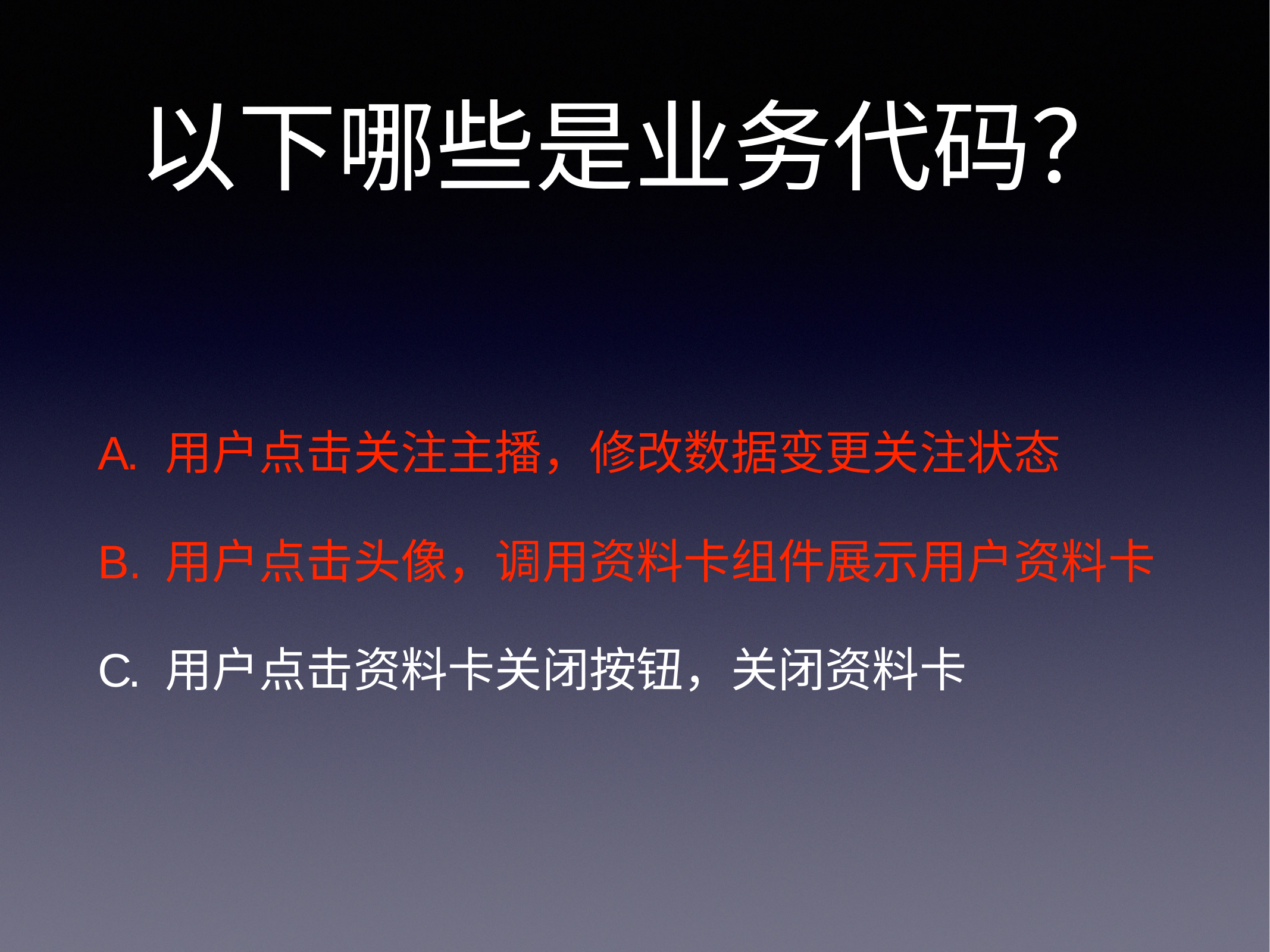

# 以下哪些是业务代码？
用户点击关注主播，修改数据变更关注状态
用户点击头像，调用资料卡组件展示用户资料卡
用户点击资料卡关闭按钮，关闭资料卡
45